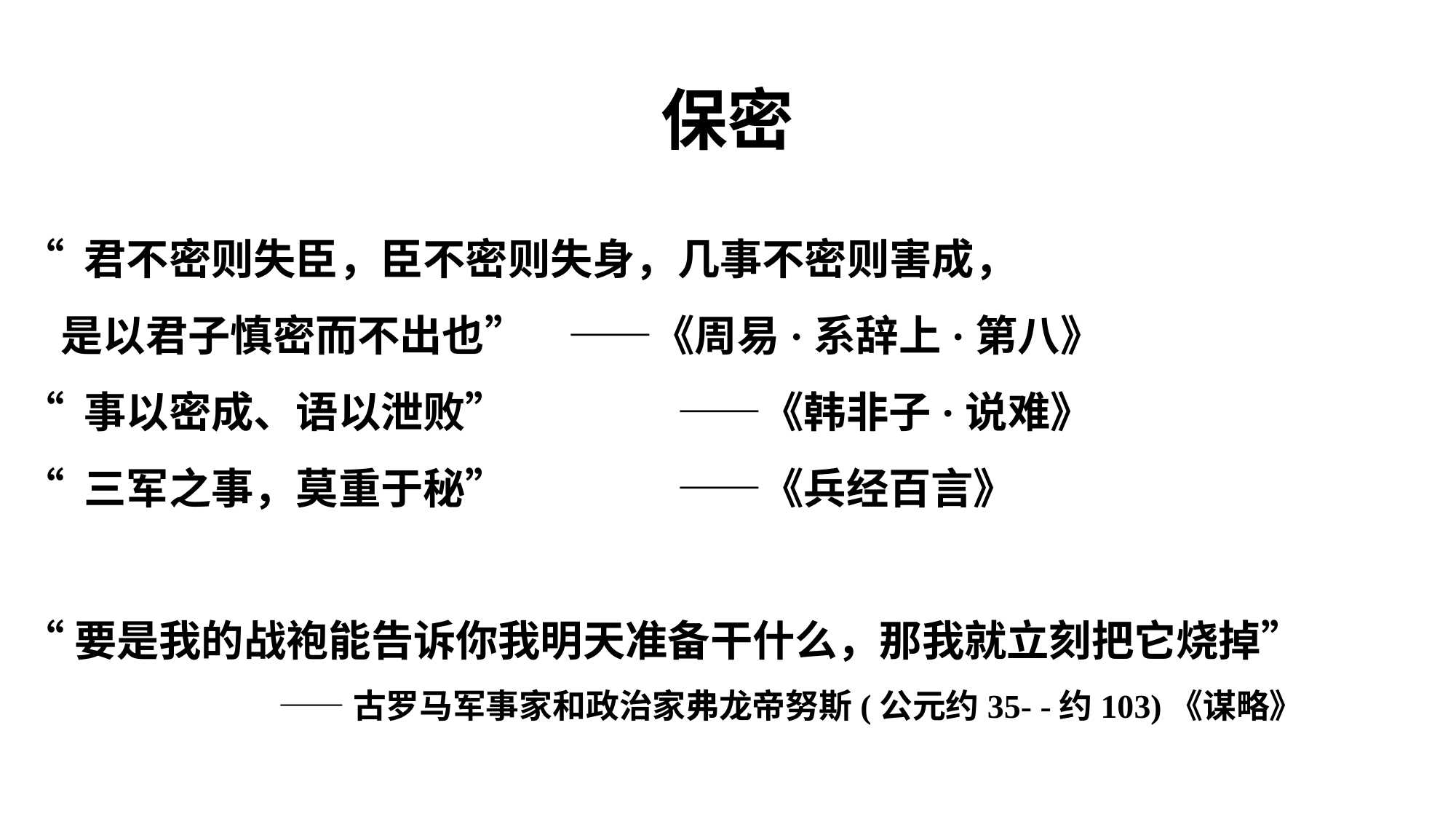

# 保密
“ 君不密则失臣，臣不密则失身，几事不密则害成，
   是以君子慎密而不出也”	——《周易·系辞上·第八》
“ 事以密成、语以泄败”		——《韩非子·说难》
“ 三军之事，莫重于秘”		——《兵经百言》

“要是我的战袍能告诉你我明天准备干什么，那我就立刻把它烧掉”
		     ——古罗马军事家和政治家弗龙帝努斯(公元约35- -约103)《谋略》